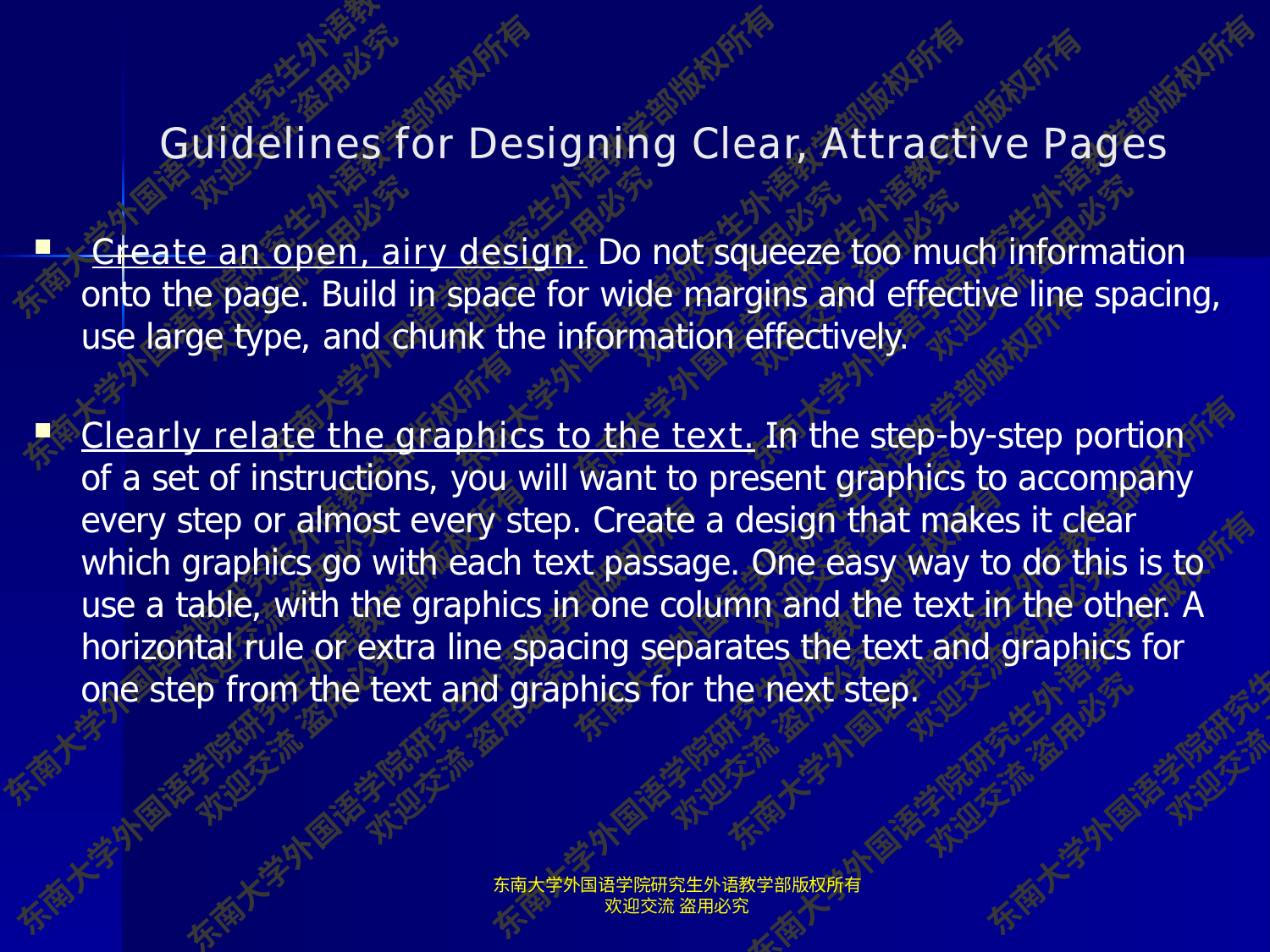

# Guidelines for Designing Clear, Attractive Pages

 Create an open, airy design. Do not squeeze too much information onto the page. Build in space for wide margins and effective line spacing, use large type, and chunk the information effectively.

Clearly relate the graphics to the text. In the step-by-step portion of a set of instructions, you will want to present graphics to accompany every step or almost every step. Create a design that makes it clear which graphics go with each text passage. One easy way to do this is to use a table, with the graphics in one column and the text in the other. A horizontal rule or extra line spacing separates the text and graphics for one step from the text and graphics for the next step.

东南大学外国语学院研究生外语教学部版权所有 欢迎交流 盗用必究